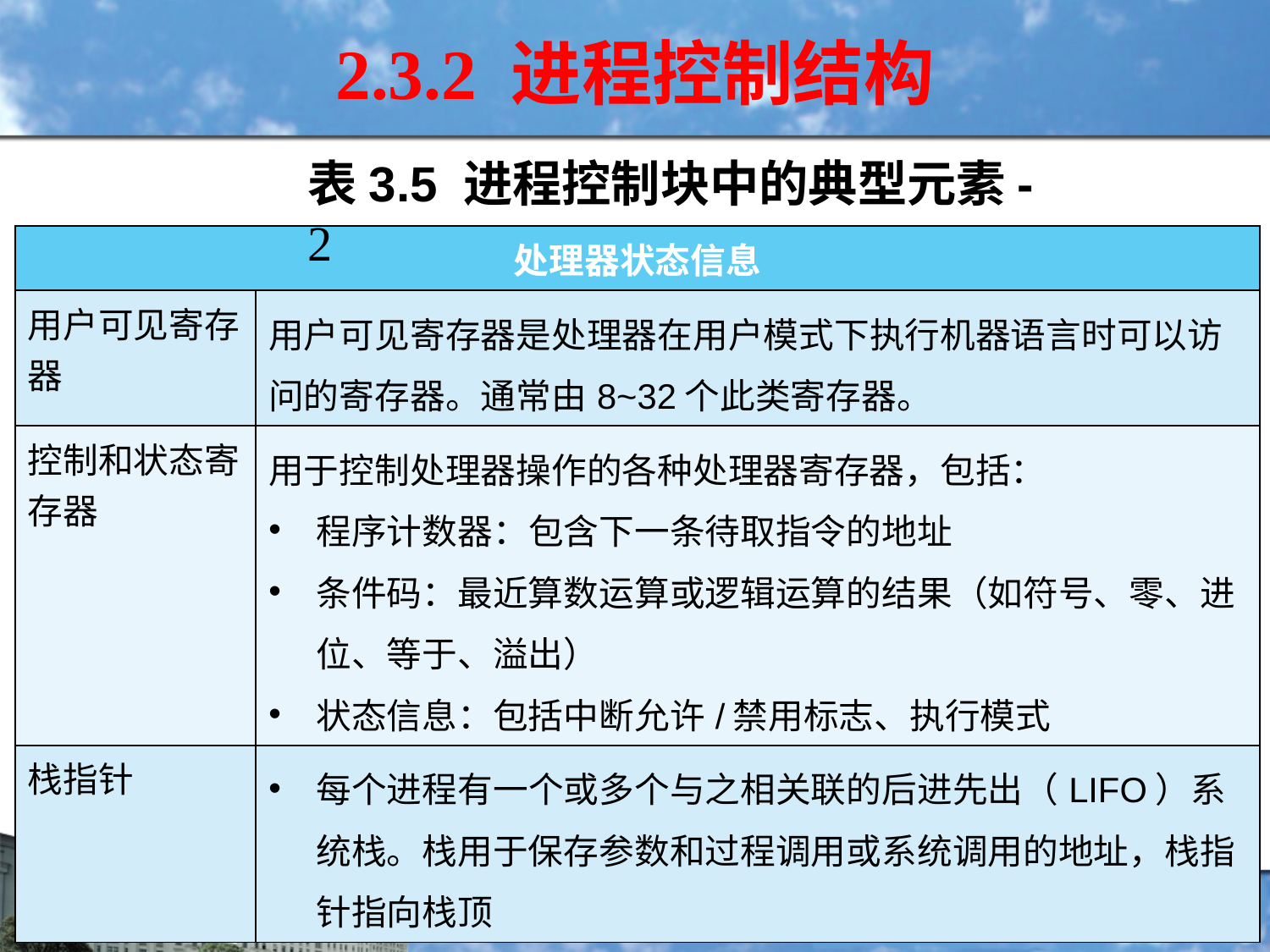

# 2.3.2 进程控制结构
表3.5 进程控制块中的典型元素-2
| 处理器状态信息 |  |
| --- | --- |
| 用户可见寄存器 | 用户可见寄存器是处理器在用户模式下执行机器语言时可以访问的寄存器。通常由8~32个此类寄存器。 |
| 控制和状态寄存器 | 用于控制处理器操作的各种处理器寄存器，包括： 程序计数器：包含下一条待取指令的地址 条件码：最近算数运算或逻辑运算的结果（如符号、零、进位、等于、溢出） 状态信息：包括中断允许/禁用标志、执行模式 |
| 栈指针 | 每个进程有一个或多个与之相关联的后进先出（LIFO）系统栈。栈用于保存参数和过程调用或系统调用的地址，栈指针指向栈顶 |